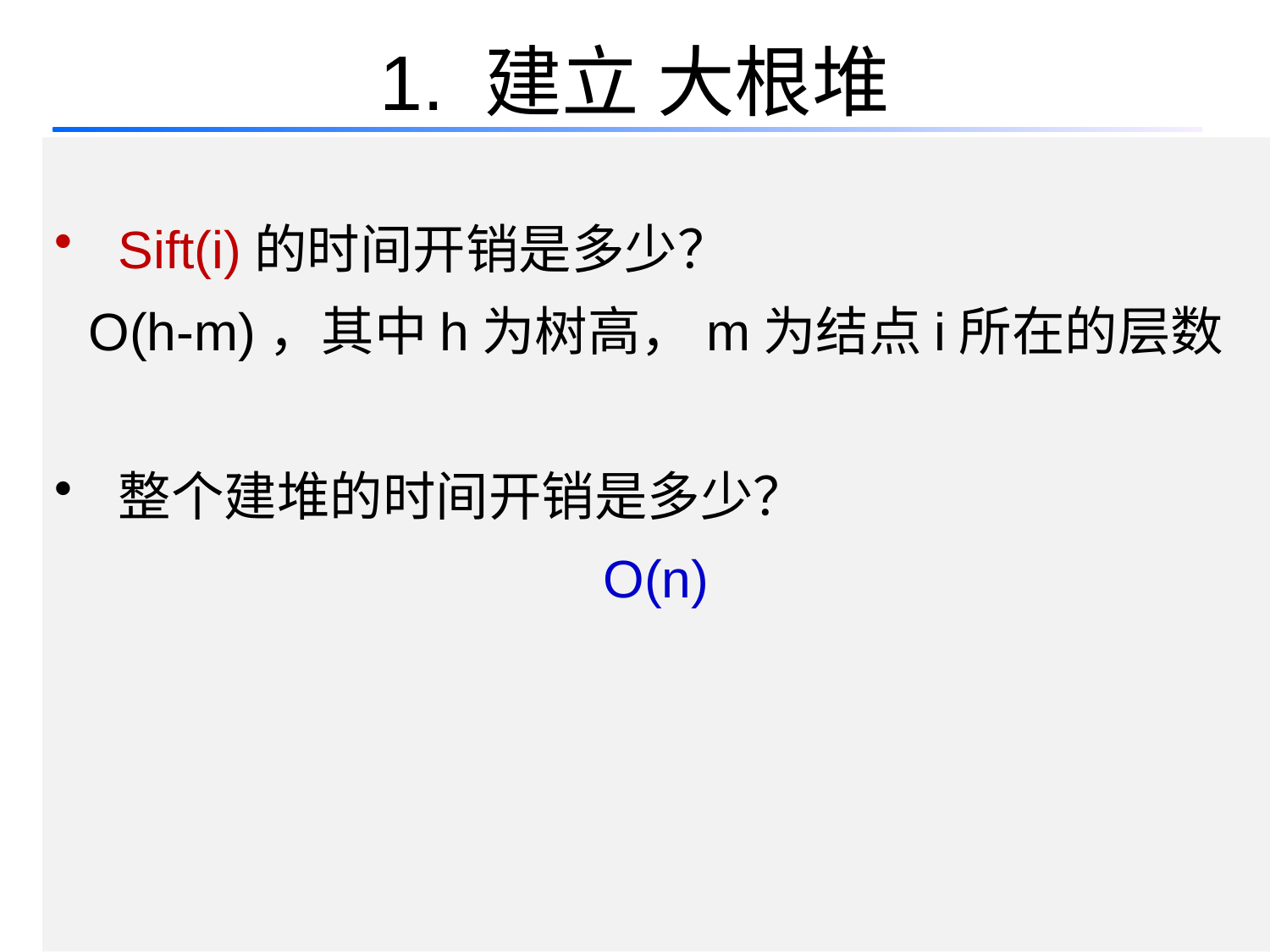

# 1. 建立 大根堆

Sift(i)的时间开销是多少？
O(h-m)，其中h为树高，m为结点i所在的层数

整个建堆的时间开销是多少？
O(n)